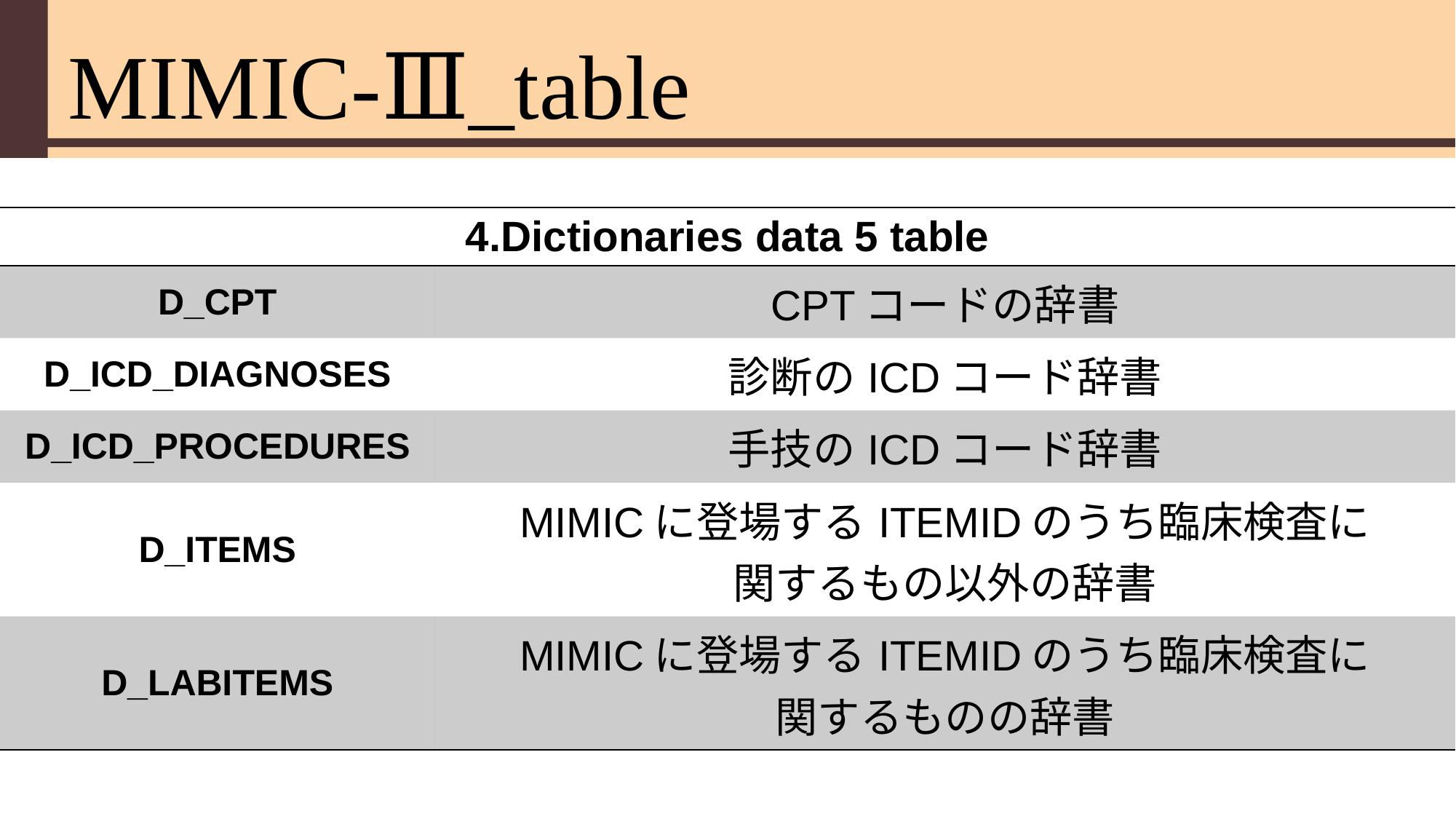

# MIMIC-Ⅲ_table
| 4.Dictionaries data 5 table |  |
| --- | --- |
| D\_CPT | CPTコードの辞書 |
| D\_ICD\_DIAGNOSES | 診断のICDコード辞書 |
| D\_ICD\_PROCEDURES | 手技のICDコード辞書 |
| D\_ITEMS | MIMICに登場するITEMIDのうち臨床検査に 関するもの以外の辞書 |
| D\_LABITEMS | MIMICに登場するITEMIDのうち臨床検査に 関するものの辞書 |